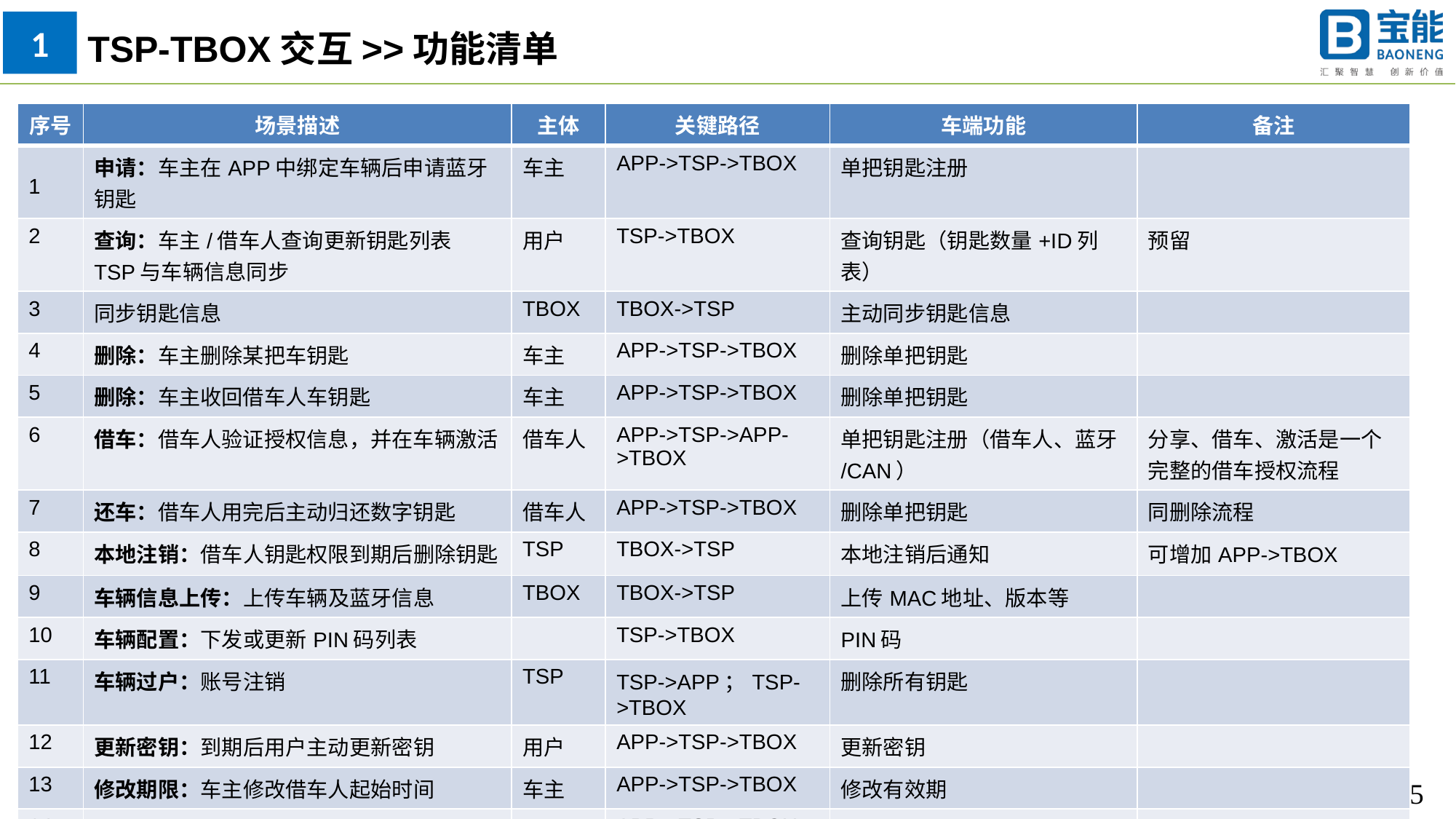

1
TSP-TBOX交互>>功能清单
| 序号 | 场景描述 | 主体 | 关键路径 | 车端功能 | 备注 |
| --- | --- | --- | --- | --- | --- |
| 1 | 申请：车主在APP中绑定车辆后申请蓝牙钥匙 | 车主 | APP->TSP->TBOX | 单把钥匙注册 |  |
| 2 | 查询：车主/借车人查询更新钥匙列表 TSP与车辆信息同步 | 用户 | TSP->TBOX | 查询钥匙（钥匙数量+ID列表） | 预留 |
| 3 | 同步钥匙信息 | TBOX | TBOX->TSP | 主动同步钥匙信息 |  |
| 4 | 删除：车主删除某把车钥匙 | 车主 | APP->TSP->TBOX | 删除单把钥匙 |  |
| 5 | 删除：车主收回借车人车钥匙 | 车主 | APP->TSP->TBOX | 删除单把钥匙 |  |
| 6 | 借车：借车人验证授权信息，并在车辆激活 | 借车人 | APP->TSP->APP->TBOX | 单把钥匙注册（借车人、蓝牙/CAN） | 分享、借车、激活是一个完整的借车授权流程 |
| 7 | 还车：借车人用完后主动归还数字钥匙 | 借车人 | APP->TSP->TBOX | 删除单把钥匙 | 同删除流程 |
| 8 | 本地注销：借车人钥匙权限到期后删除钥匙 | TSP | TBOX->TSP | 本地注销后通知 | 可增加APP->TBOX |
| 9 | 车辆信息上传：上传车辆及蓝牙信息 | TBOX | TBOX->TSP | 上传MAC地址、版本等 |  |
| 10 | 车辆配置：下发或更新PIN码列表 |  | TSP->TBOX | PIN码 |  |
| 11 | 车辆过户：账号注销 | TSP | TSP->APP；TSP->TBOX | 删除所有钥匙 |  |
| 12 | 更新密钥：到期后用户主动更新密钥 | 用户 | APP->TSP->TBOX | 更新密钥 |  |
| 13 | 修改期限：车主修改借车人起始时间 | 车主 | APP->TSP->TBOX | 修改有效期 |  |
| 14 | 修改权限：车主修改借车人功能权限 | 车主 | APP->TSP->TBOX | 修改权限 |  |